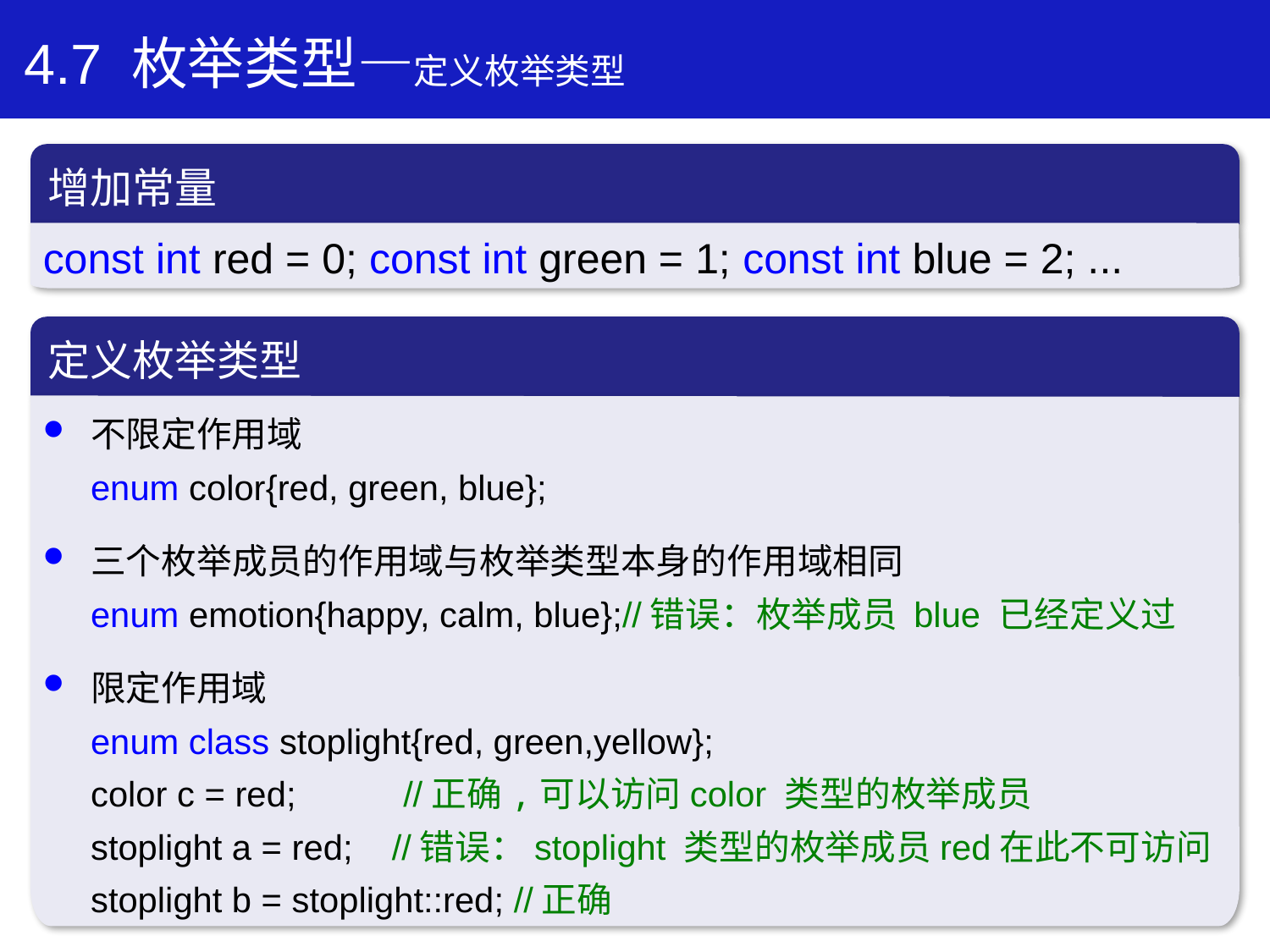

4.7 枚举类型—定义枚举类型
增加常量
const int red = 0; const int green = 1; const int blue = 2; ...
定义枚举类型
不限定作用域
enum color{red, green, blue};
三个枚举成员的作用域与枚举类型本身的作用域相同
enum emotion{happy, calm, blue};//错误：枚举成员 blue 已经定义过
限定作用域
enum class stoplight{red, green,yellow};
color c = red;           //正确,可以访问color 类型的枚举成员
stoplight a = red;    //错误：stoplight 类型的枚举成员red在此不可访问
stoplight b = stoplight::red; //正确
96